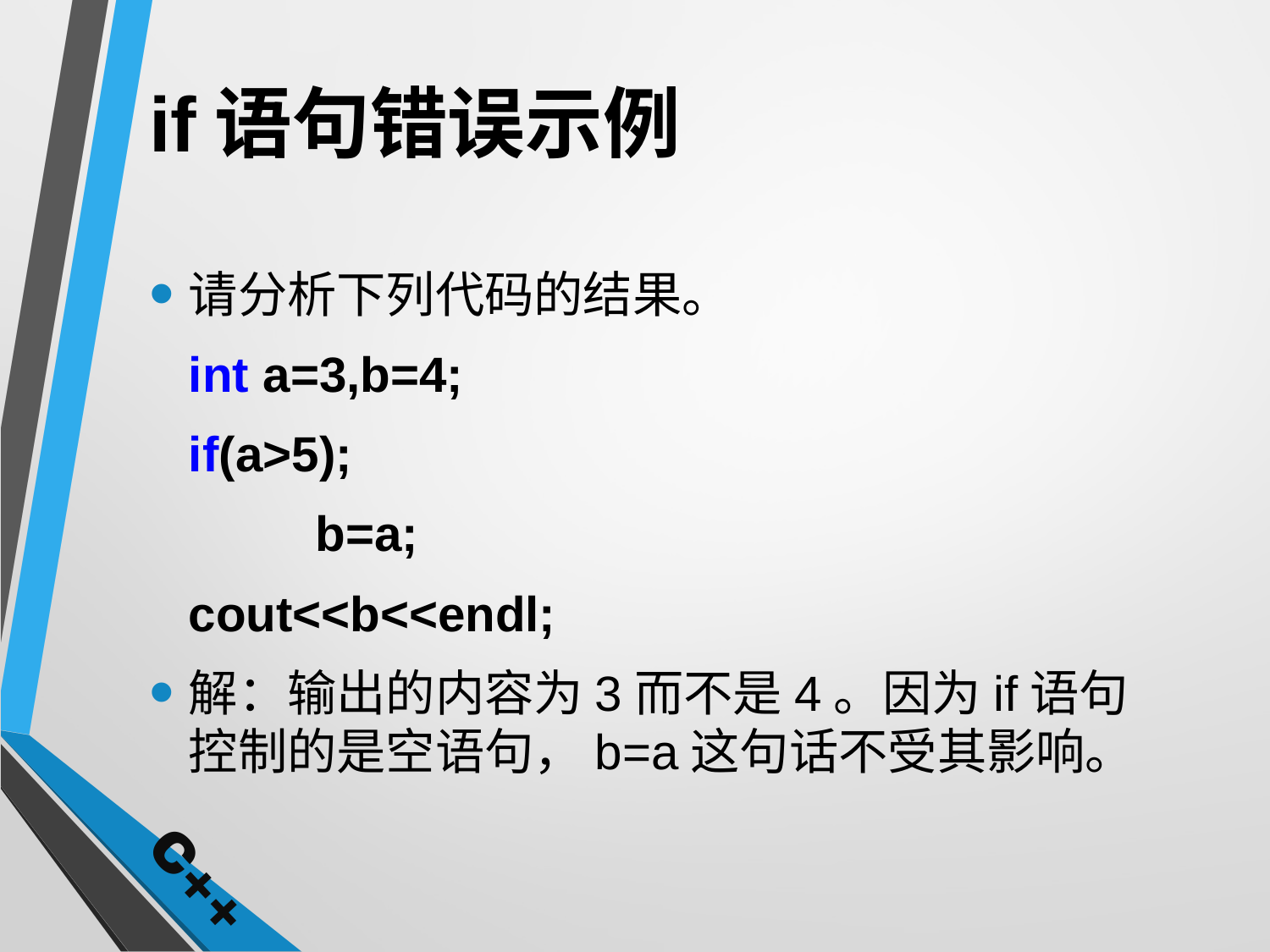

# if语句错误示例
请分析下列代码的结果。
	int a=3,b=4;
	if(a>5);
		b=a;
	cout<<b<<endl;
解：输出的内容为3而不是4。因为if语句控制的是空语句，b=a这句话不受其影响。